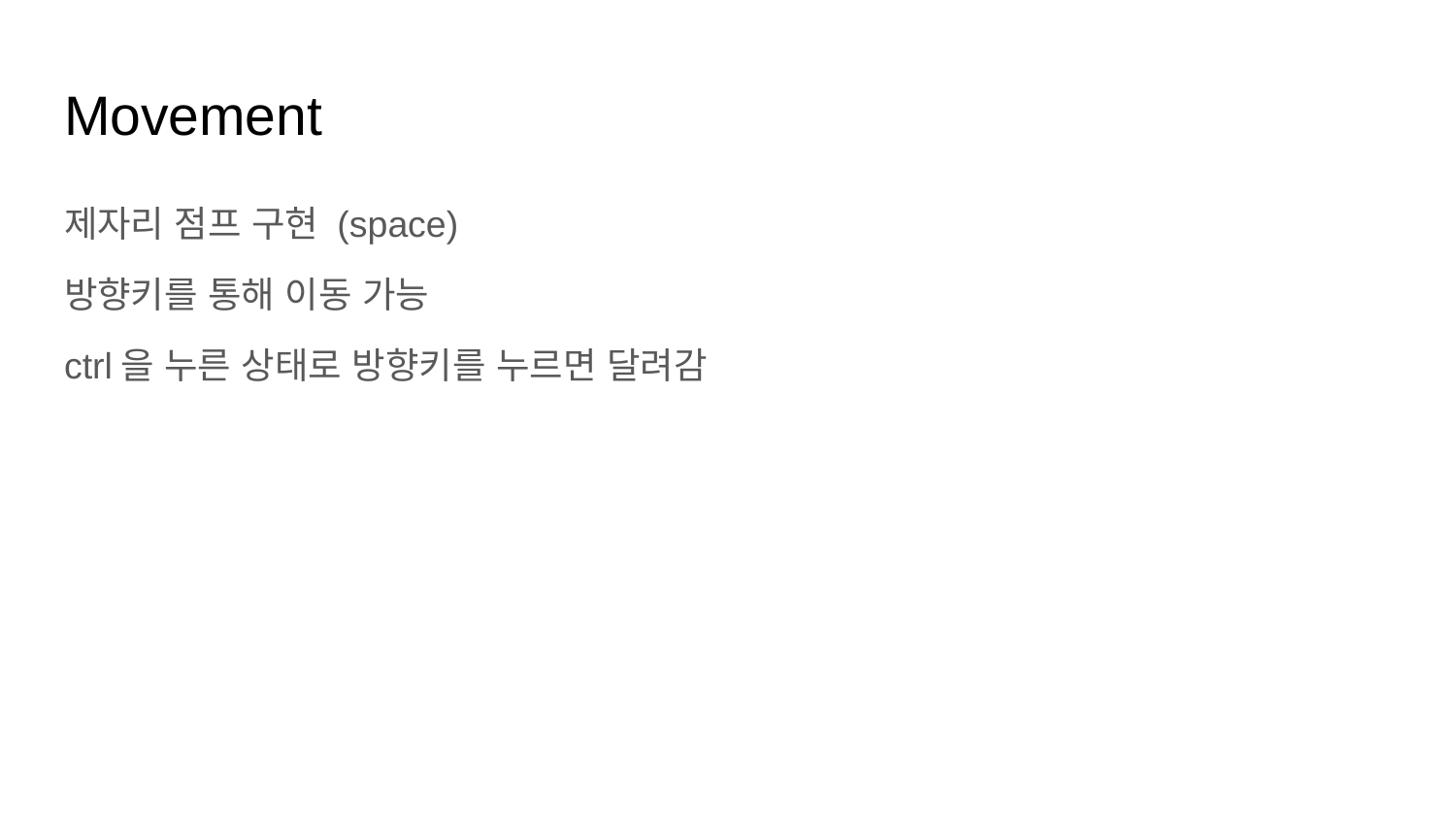

# Movement
제자리 점프 구현 (space)
방향키를 통해 이동 가능
ctrl을 누른 상태로 방향키를 누르면 달려감